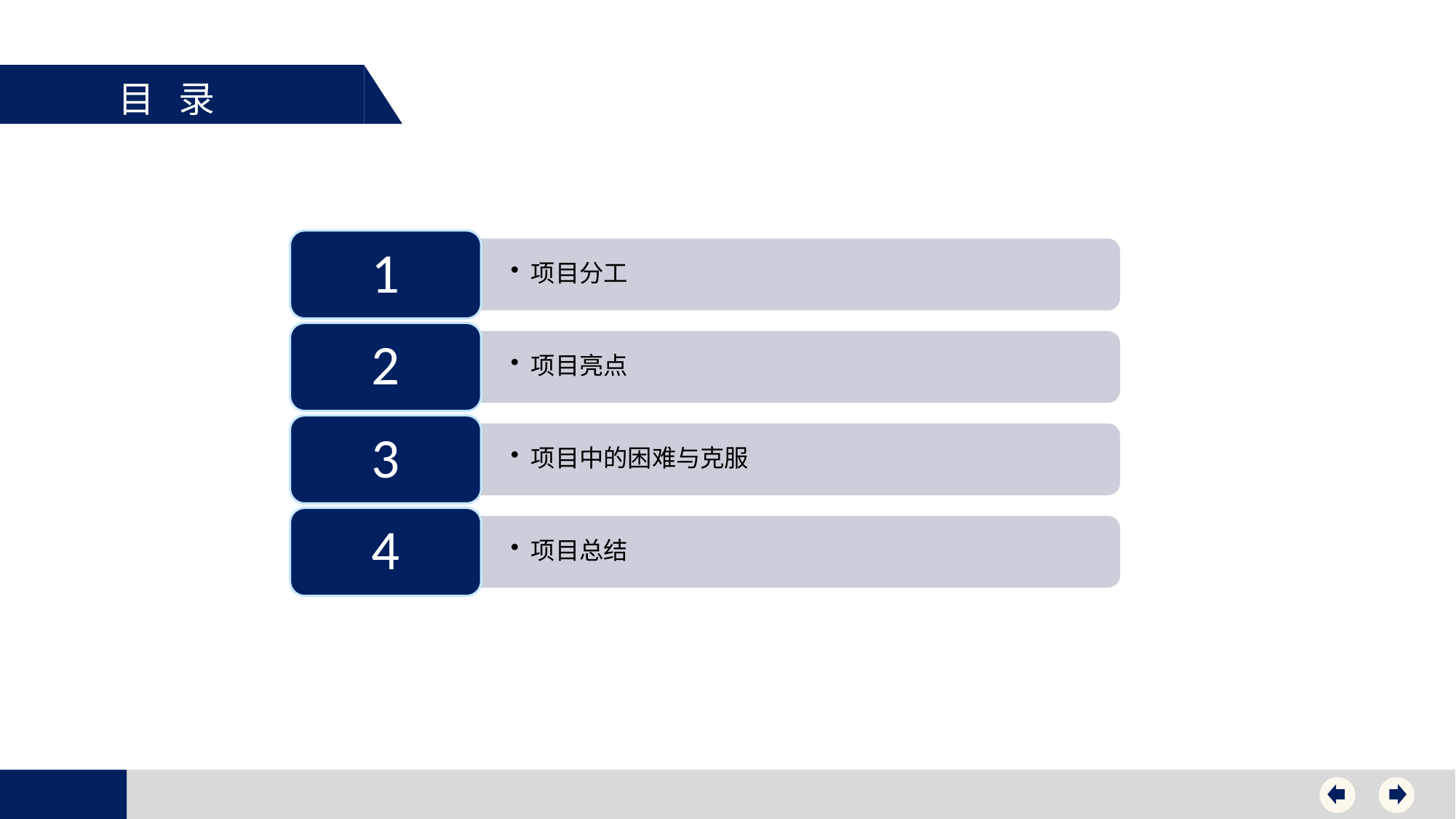

目   录
1
项目分工
2
项目亮点
3
项目中的困难与克服
4
项目总结